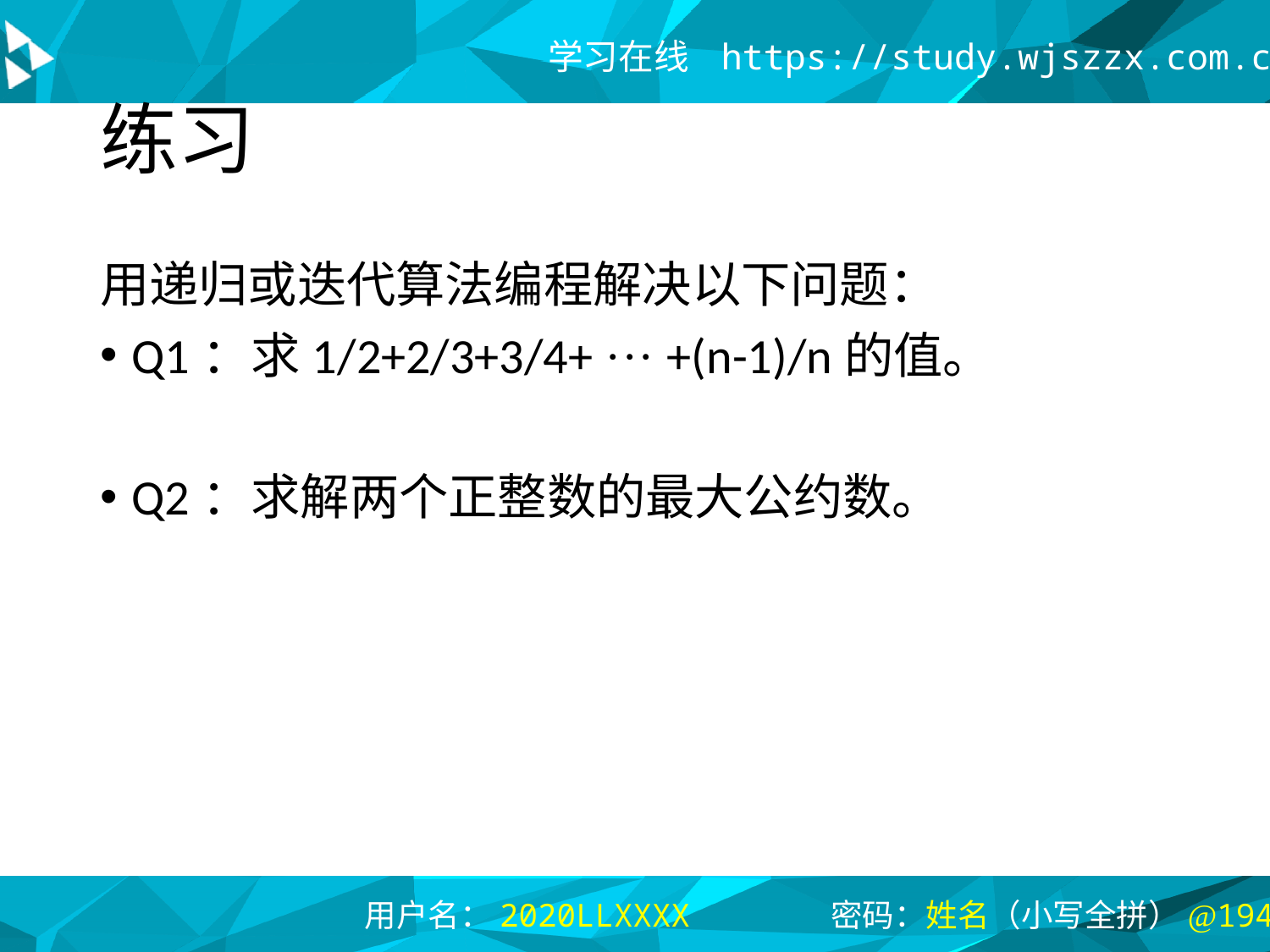

# 练习
用递归或迭代算法编程解决以下问题：
Q1：求1/2+2/3+3/4+ ··· +(n-1)/n的值。

Q2：求解两个正整数的最大公约数。